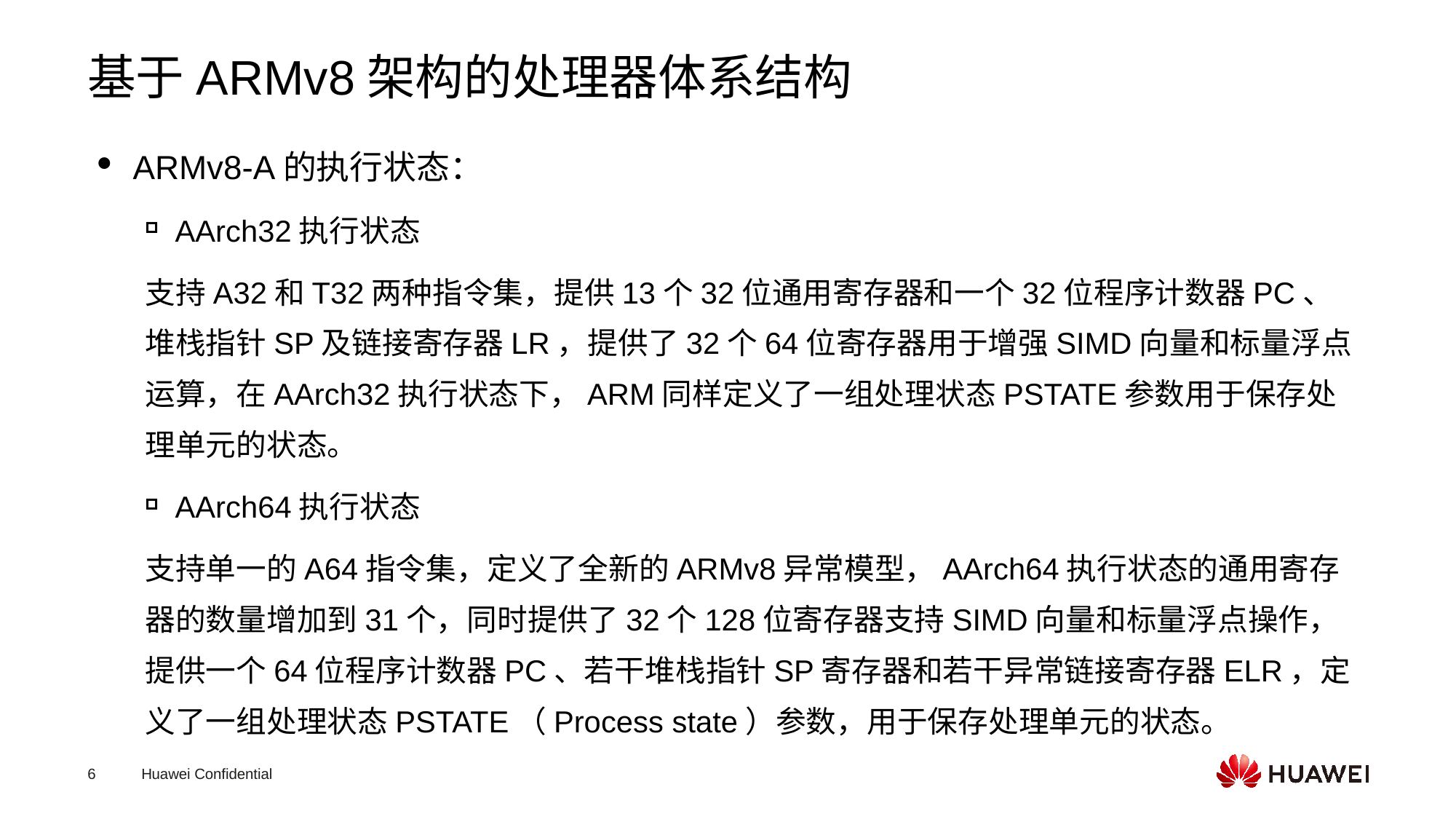

# 基于ARMv8架构的处理器体系结构
ARMv8-A的执行状态：
AArch32执行状态
支持A32和T32两种指令集，提供13个32位通用寄存器和一个32位程序计数器PC、堆栈指针SP及链接寄存器LR，提供了32个64位寄存器用于增强SIMD向量和标量浮点运算，在AArch32执行状态下，ARM同样定义了一组处理状态PSTATE参数用于保存处理单元的状态。
AArch64执行状态
支持单一的A64指令集，定义了全新的ARMv8异常模型，AArch64执行状态的通用寄存器的数量增加到31个，同时提供了32个128位寄存器支持SIMD向量和标量浮点操作，提供一个64位程序计数器PC、若干堆栈指针SP寄存器和若干异常链接寄存器ELR，定义了一组处理状态PSTATE（Process state）参数，用于保存处理单元的状态。